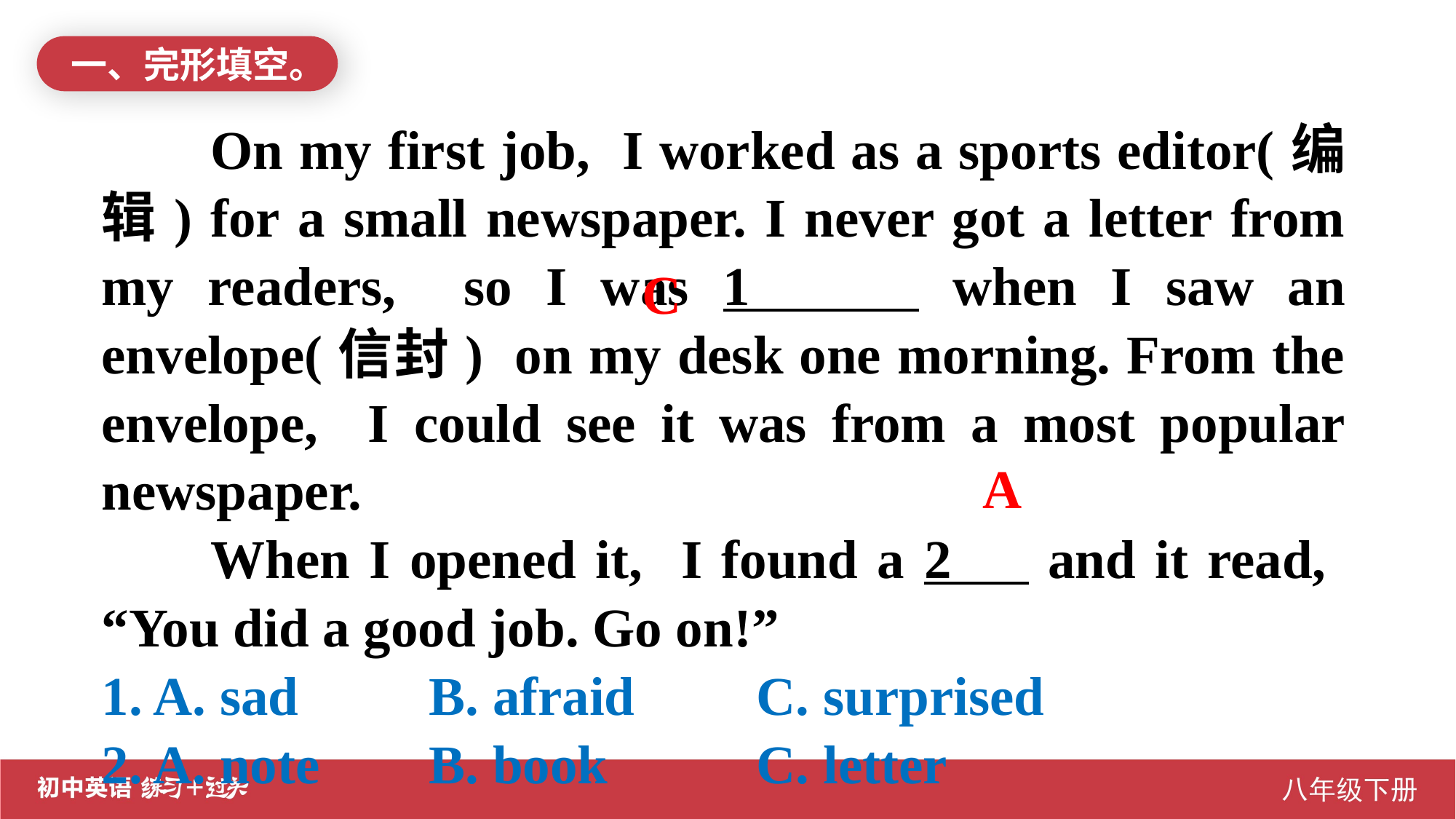

一、完形填空。
On my first job,  I worked as a sports editor(编辑) for a small newspaper. I never got a letter from my readers,  so I was 1      when I saw an envelope(信封)  on my desk one morning. From the envelope,  I could see it was from a most popular newspaper.
When I opened it,  I found a 2     and it read,  “You did a good job. Go on!”
1. A. sad		B. afraid		C. surprised
2. A. note	B. book		C. letter

C
A